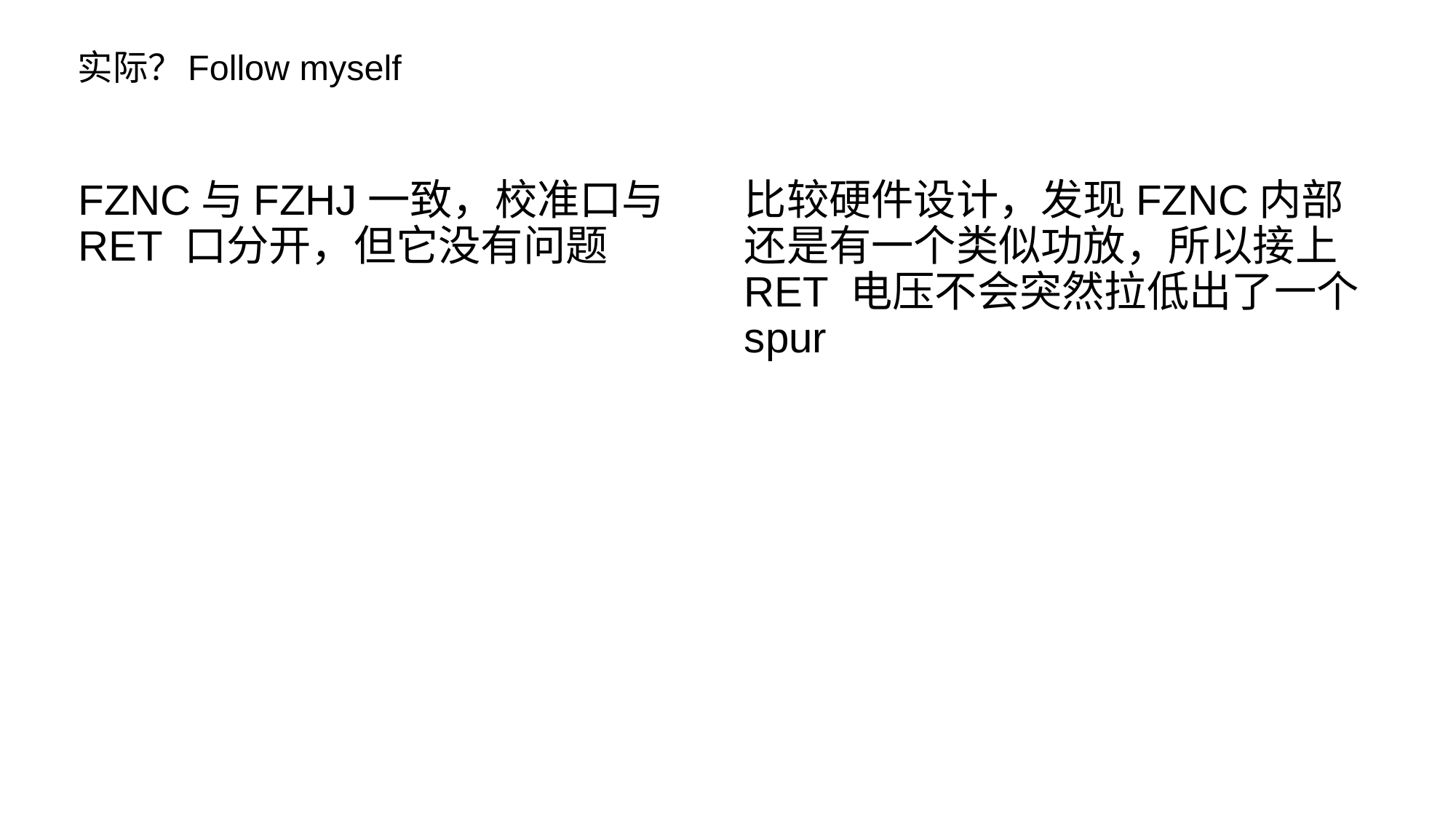

# 实际？Follow myself

比较硬件设计，发现FZNC内部还是有一个类似功放，所以接上RET 电压不会突然拉低出了一个spur
FZNC与FZHJ一致，校准口与RET 口分开，但它没有问题